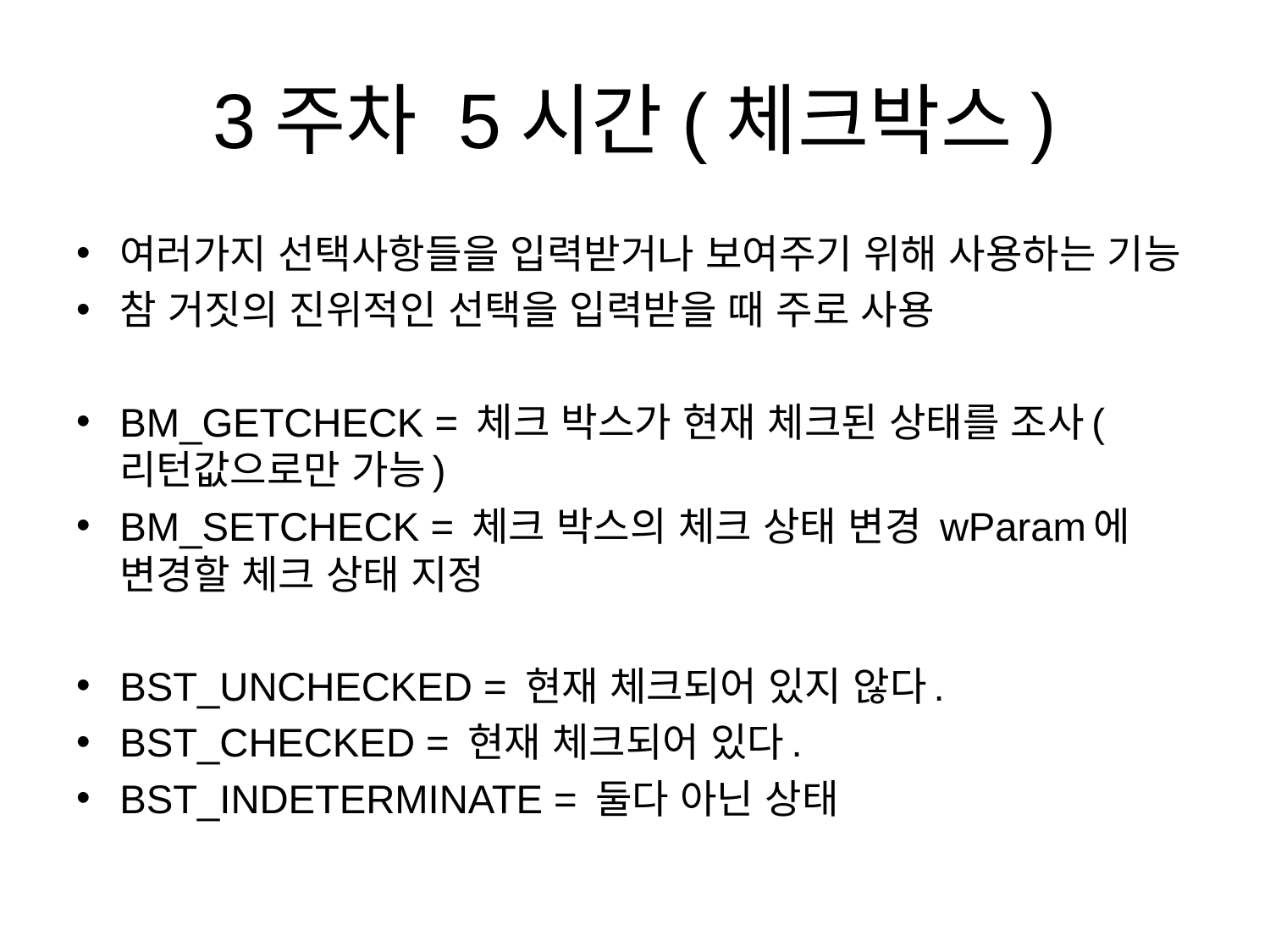

# 3주차 5시간(체크박스)
여러가지 선택사항들을 입력받거나 보여주기 위해 사용하는 기능
참 거짓의 진위적인 선택을 입력받을 때 주로 사용

BM_GETCHECK = 체크 박스가 현재 체크된 상태를 조사(리턴값으로만 가능)
BM_SETCHECK = 체크 박스의 체크 상태 변경 wParam에 변경할 체크 상태 지정

BST_UNCHECKED = 현재 체크되어 있지 않다.
BST_CHECKED = 현재 체크되어 있다.
BST_INDETERMINATE = 둘다 아닌 상태